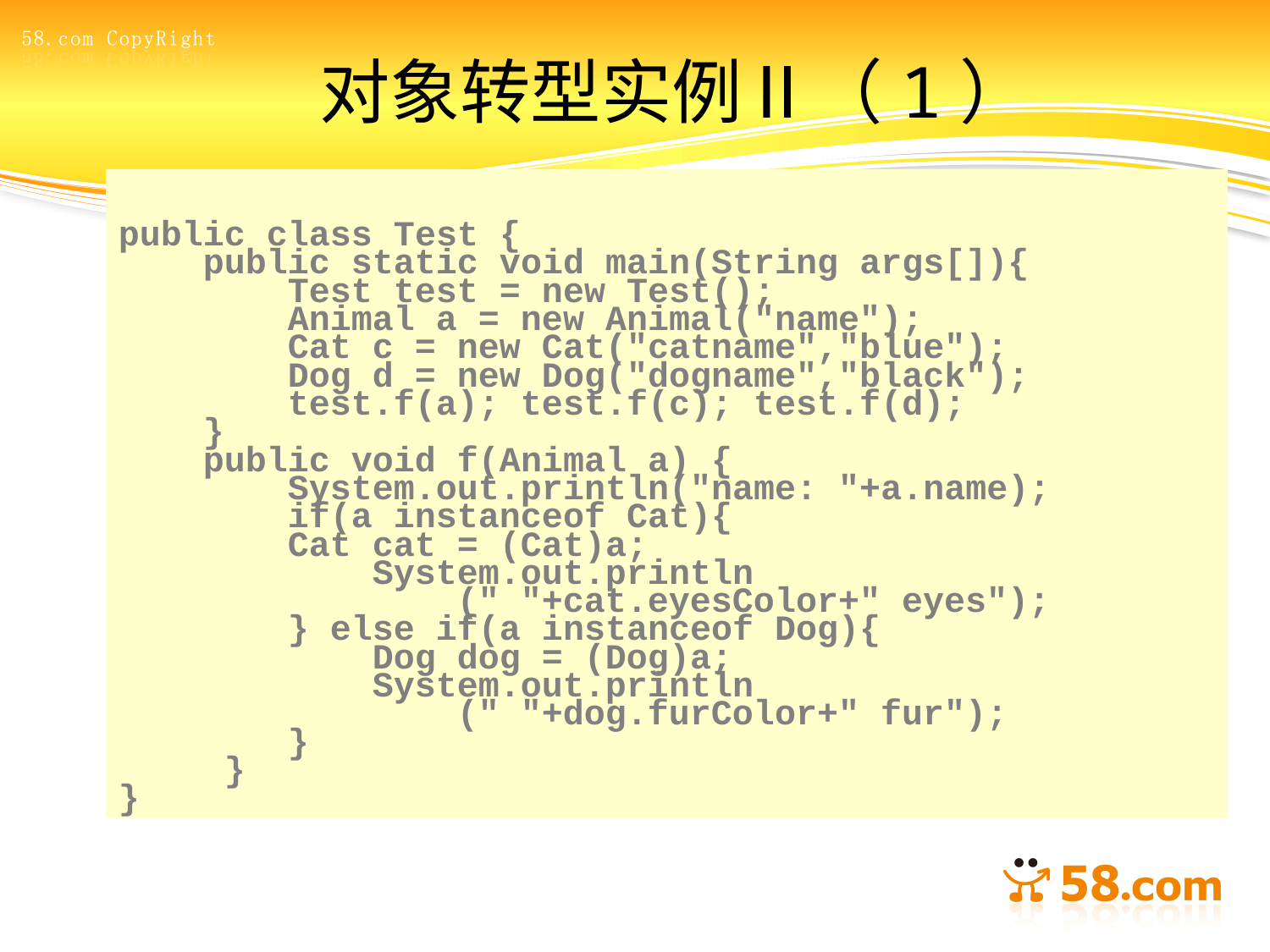

# 对象转型实例Ⅱ（1）

public class Test {
    public static void main(String args[]){
        Test test = new Test();
        Animal a = new Animal("name");
        Cat c = new Cat("catname","blue");
        Dog d = new Dog("dogname","black");
        test.f(a); test.f(c); test.f(d);
    }
    public void f(Animal a) {
        System.out.println("name: "+a.name);
        if(a instanceof Cat){
        Cat cat = (Cat)a;
            System.out.println
                (" "+cat.eyesColor+" eyes");
        } else if(a instanceof Dog){
            Dog dog = (Dog)a;
            System.out.println
                (" "+dog.furColor+" fur");
        }
     }
}